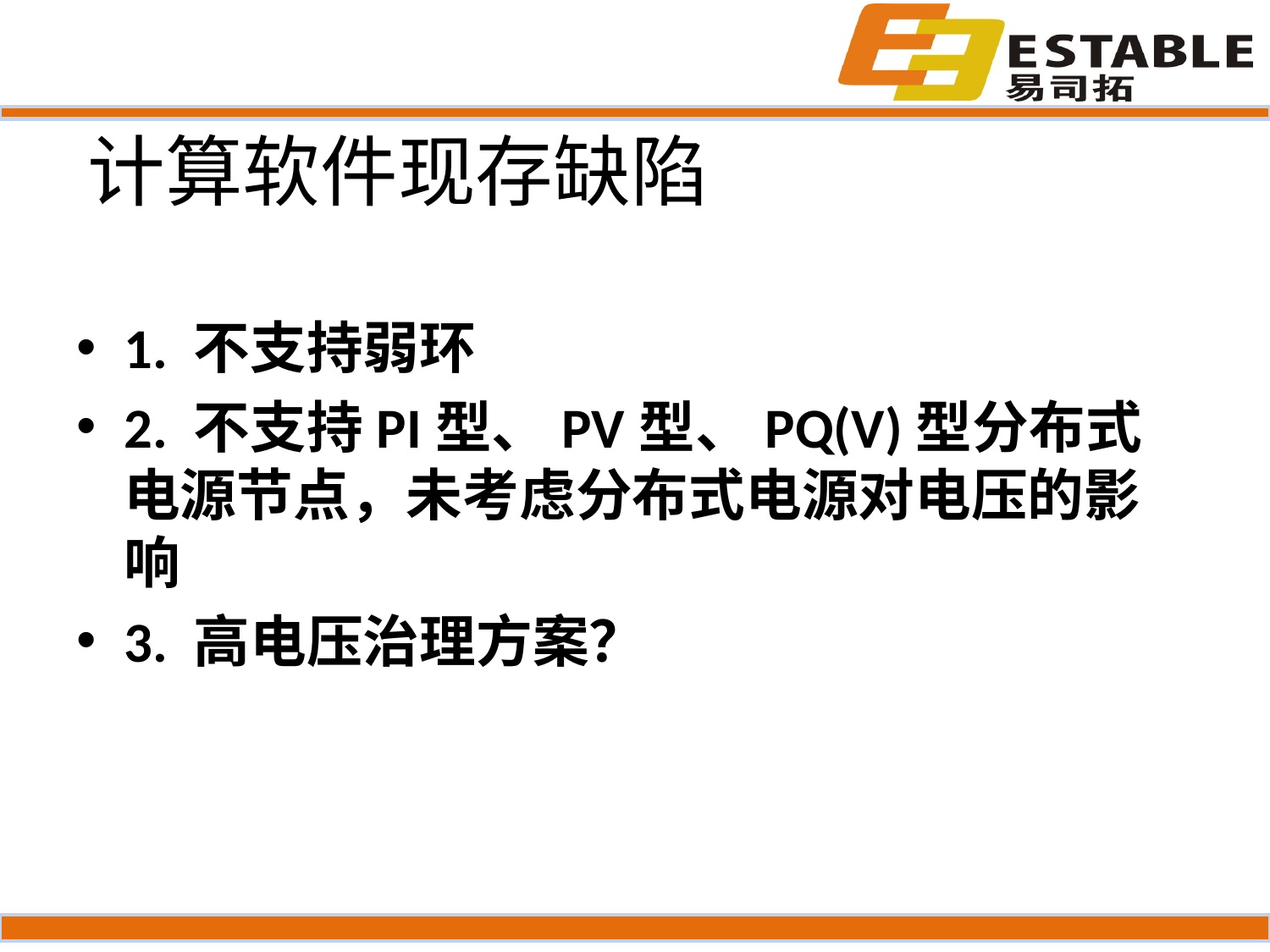

# 计算软件现存缺陷
1. 不支持弱环
2. 不支持PI型、PV型、PQ(V)型分布式电源节点，未考虑分布式电源对电压的影响
3. 高电压治理方案？